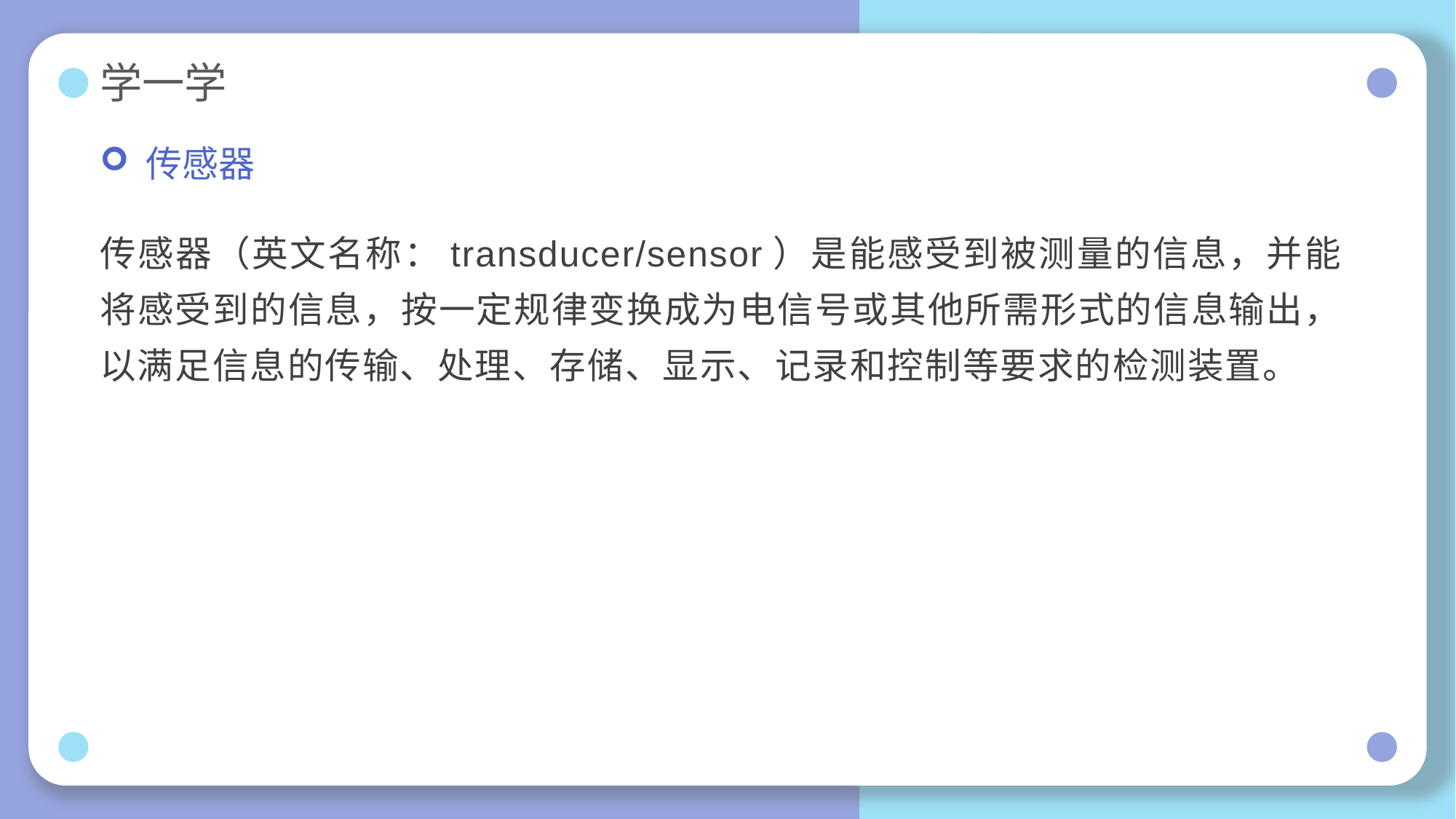

# 学一学
 传感器
传感器（英文名称：transducer/sensor）是能感受到被测量的信息，并能将感受到的信息，按一定规律变换成为电信号或其他所需形式的信息输出，以满足信息的传输、处理、存储、显示、记录和控制等要求的检测装置。